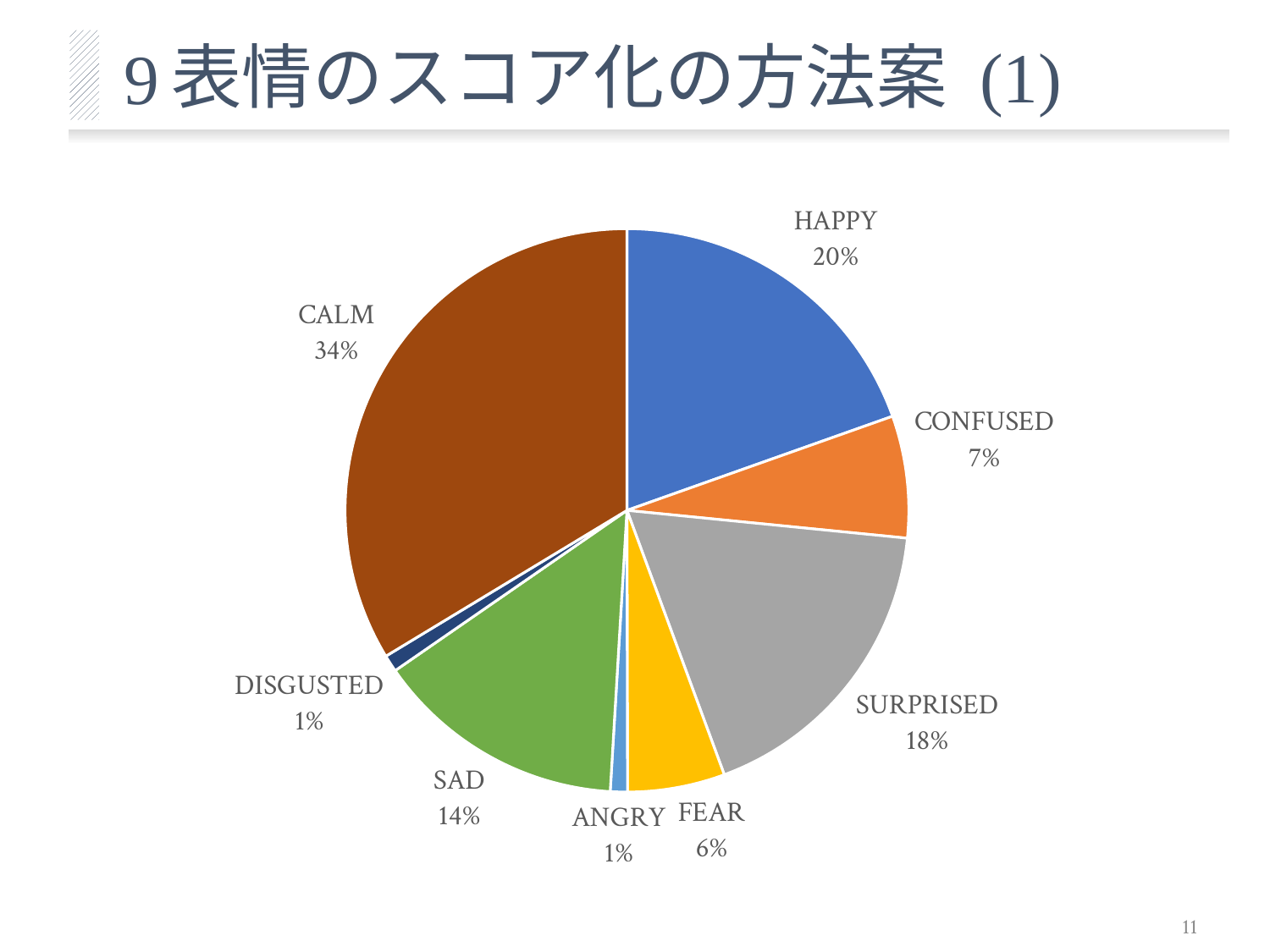

表情のスコア化の方法案 (1)
9

### Chart

| Category |  |
|---|---|
| HAPPY | 1554.5322077833114 |
| CONFUSED | 555.7445452287786 |
| SURPRISED | 1414.026830673217 |
| FEAR | 443.30816268920864 |
| ANGRY | 77.66295351833097 |
| SAD | 1144.9882683753963 |
| DISGUSTED | 77.12751107290379 |
| CALM | 2672.7917264737175 |
11